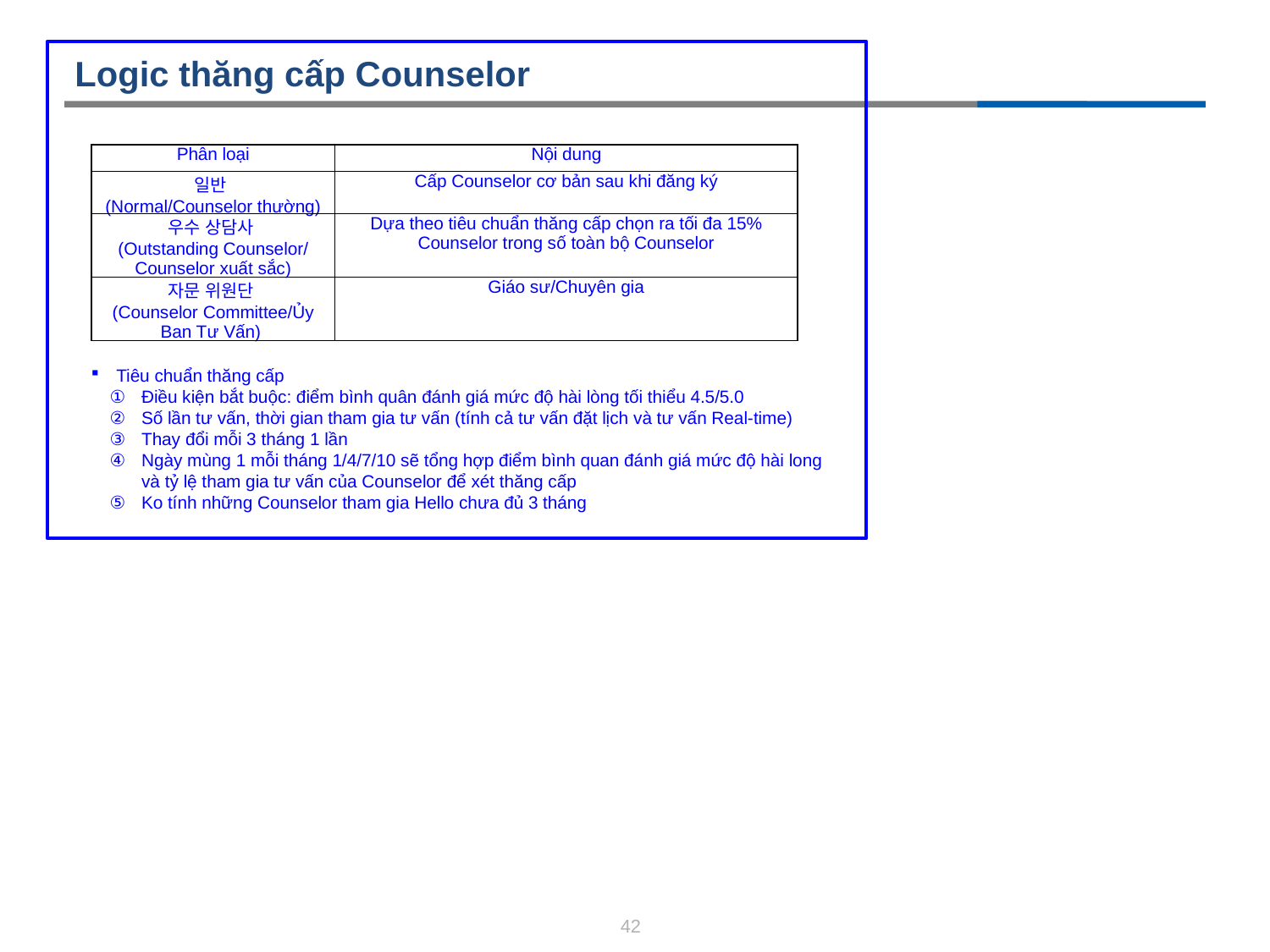

Logic thăng cấp Counselor

| Phân loại | Nội dung |
| --- | --- |
| 일반 (Normal/Counselor thường) | Cấp Counselor cơ bản sau khi đăng ký |
| 우수 상담사 (Outstanding Counselor/Counselor xuất sắc) | Dựa theo tiêu chuẩn thăng cấp chọn ra tối đa 15% Counselor trong số toàn bộ Counselor |
| 자문 위원단 (Counselor Committee/Ủy Ban Tư Vấn) | Giáo sư/Chuyên gia |
Tiêu chuẩn thăng cấp
Điều kiện bắt buộc: điểm bình quân đánh giá mức độ hài lòng tối thiểu 4.5/5.0
Số lần tư vấn, thời gian tham gia tư vấn (tính cả tư vấn đặt lịch và tư vấn Real-time)
Thay đổi mỗi 3 tháng 1 lần
Ngày mùng 1 mỗi tháng 1/4/7/10 sẽ tổng hợp điểm bình quan đánh giá mức độ hài long và tỷ lệ tham gia tư vấn của Counselor để xét thăng cấp
Ko tính những Counselor tham gia Hello chưa đủ 3 tháng

42